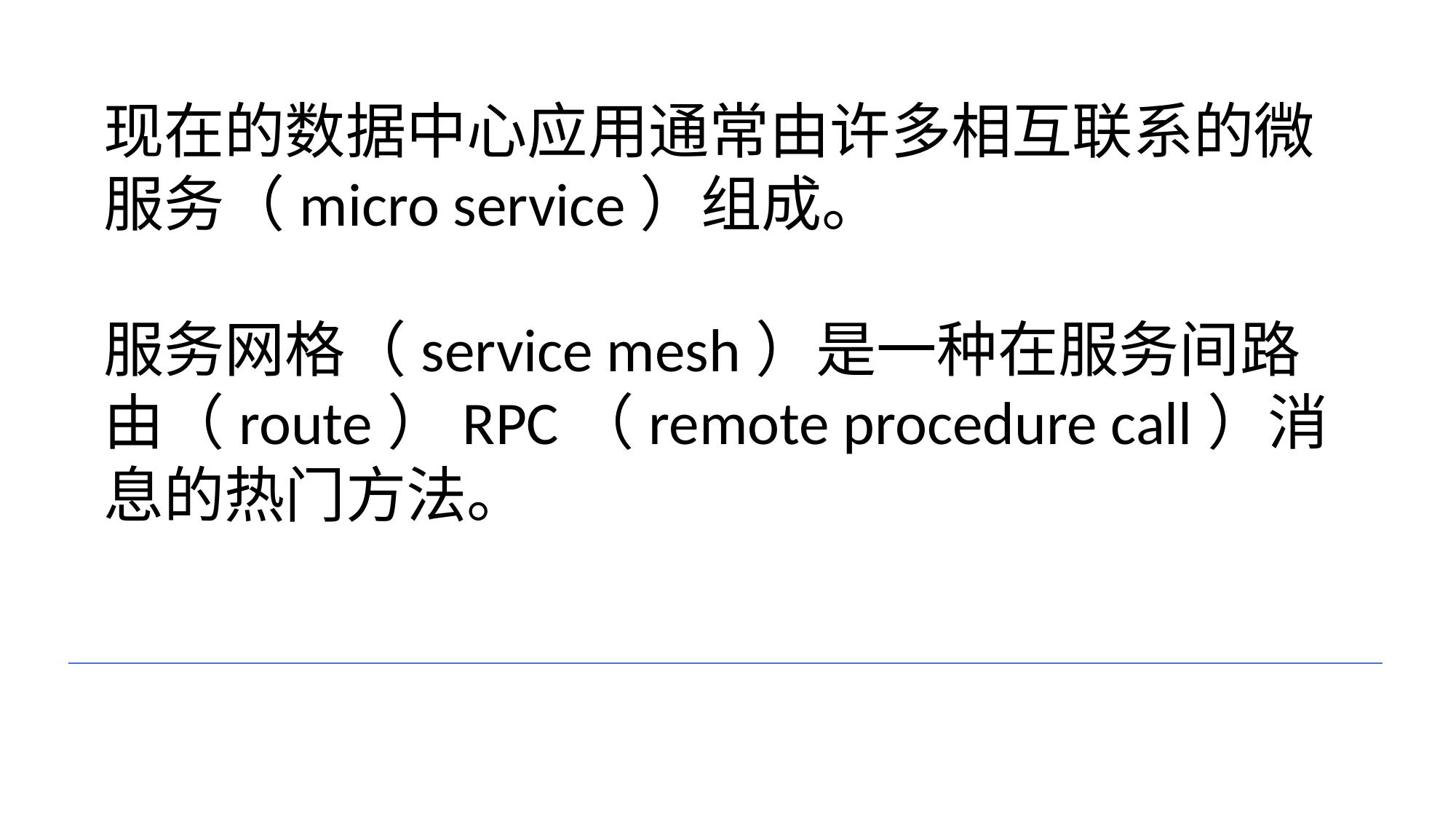

现在的数据中心应用通常由许多相互联系的微服务（micro service）组成。

服务网格（service mesh）是一种在服务间路由（route）RPC（remote procedure call）消息的热门方法。